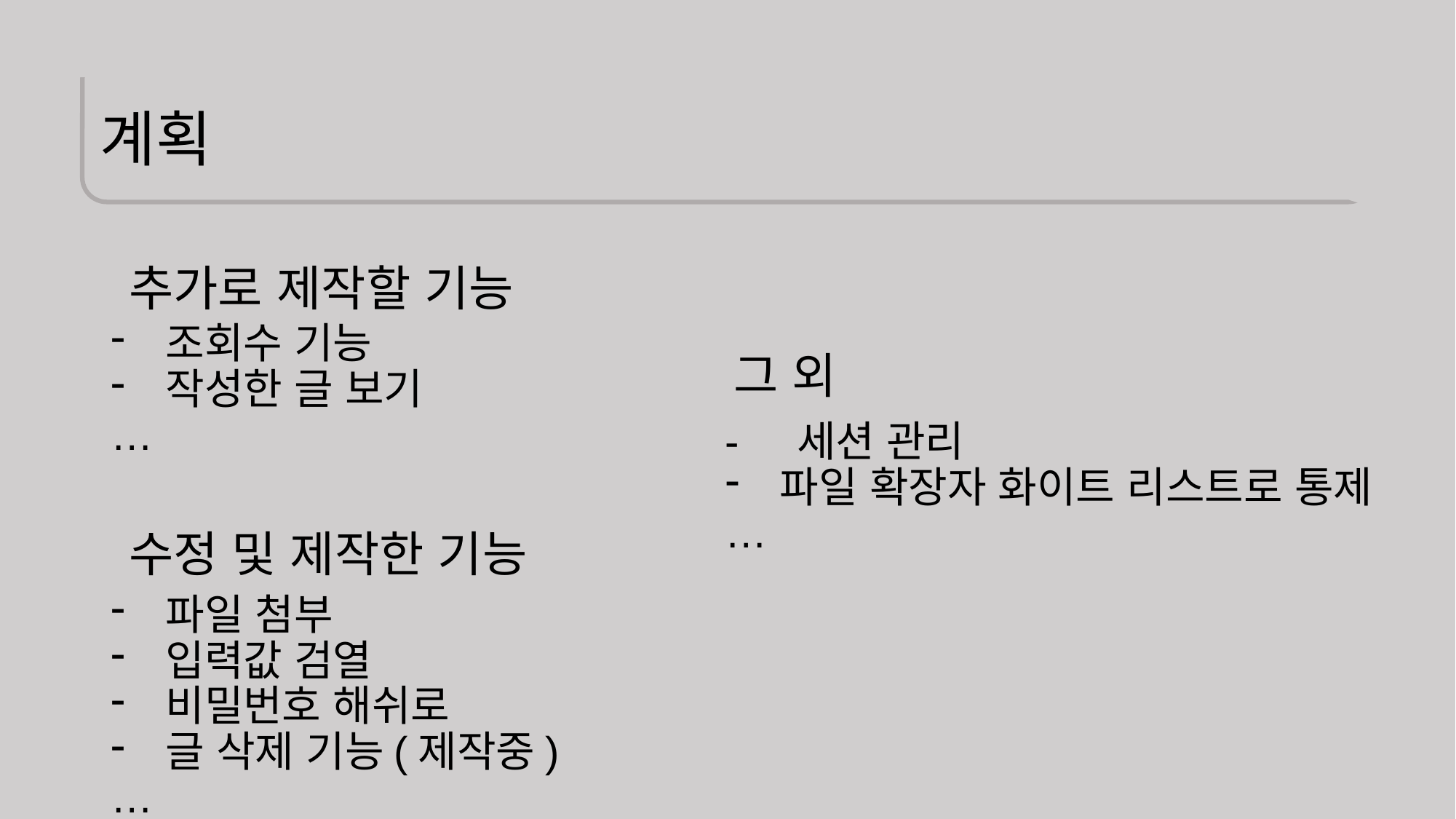

계획
#
추가로 제작할 기능
조회수 기능
작성한 글 보기
…

그 외
-    세션 관리
파일 확장자 화이트 리스트로 통제
…

수정 및 제작한 기능
파일 첨부
입력값 검열
비밀번호 해쉬로
글 삭제 기능(제작중)
…